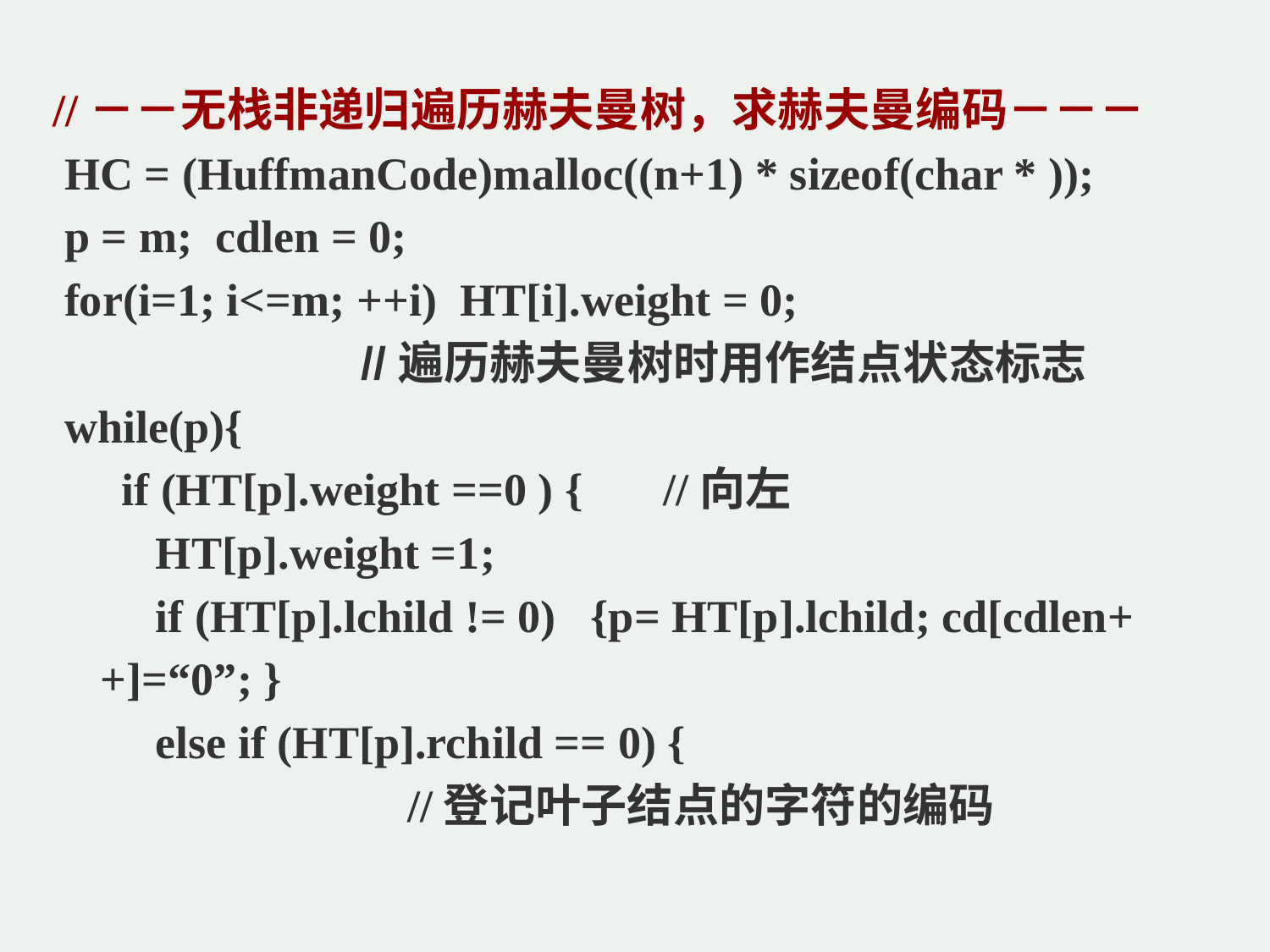

//－－无栈非递归遍历赫夫曼树，求赫夫曼编码－－－
 HC = (HuffmanCode)malloc((n+1) * sizeof(char * ));
 p = m;  cdlen = 0;
 for(i=1; i<=m; ++i)  HT[i].weight = 0;
                           //遍历赫夫曼树时用作结点状态标志
 while(p){
      if (HT[p].weight ==0 ) {       //向左
         HT[p].weight =1;
         if (HT[p].lchild != 0)   {p= HT[p].lchild; cd[cdlen++]=“0”; }
         else if (HT[p].rchild == 0) {
                               //登记叶子结点的字符的编码